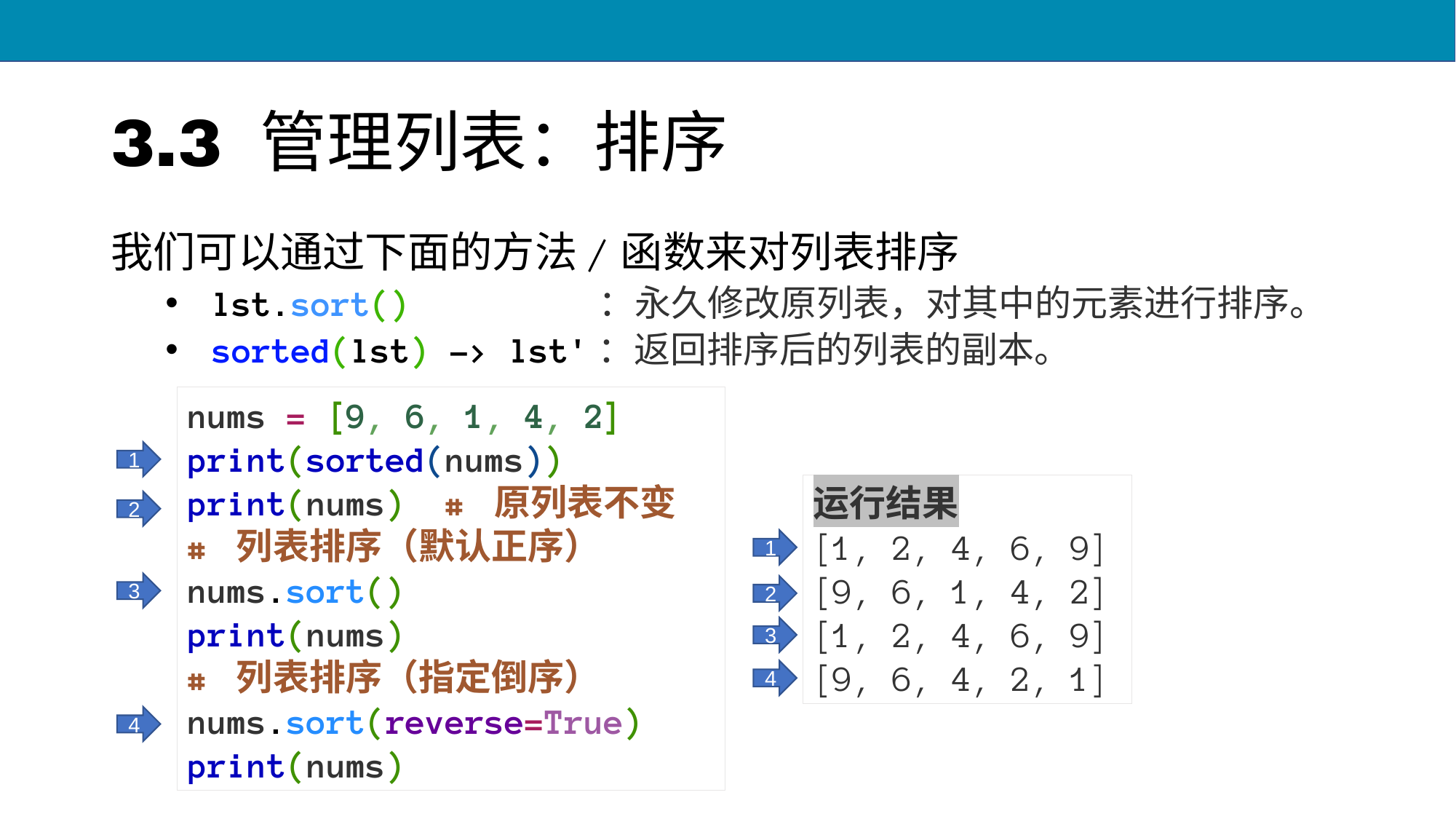

# 3.3 管理列表：排序
我们可以通过下面的方法/函数来对列表排序
 lst.sort()         ：永久修改原列表，对其中的元素进行排序。
 sorted(lst) -> lst'：返回排序后的列表的副本。
nums = [9, 6, 1, 4, 2]
print(sorted(nums))
print(nums)  # 原列表不变
# 列表排序（默认正序）
nums.sort()
print(nums)
# 列表排序（指定倒序）
nums.sort(reverse=True)
print(nums)
1
运行结果
[1, 2, 4, 6, 9]
[9, 6, 1, 4, 2]
[1, 2, 4, 6, 9]
[9, 6, 4, 2, 1]
2
1
3
2
3
4
4